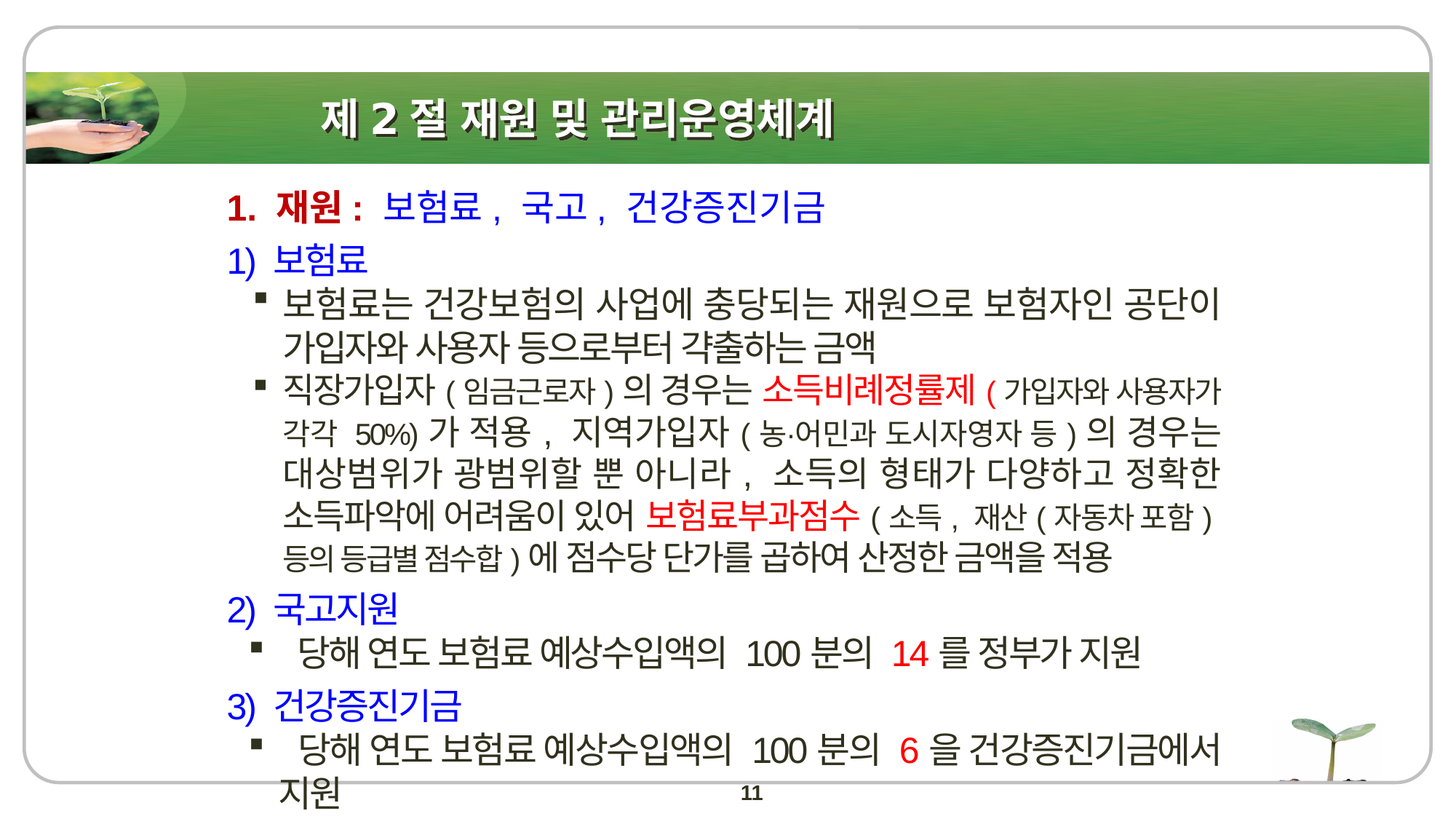

# 제2절 재원 및 관리운영체계
1. 재원: 보험료, 국고, 건강증진기금
1) 보험료
보험료는 건강보험의 사업에 충당되는 재원으로 보험자인 공단이 가입자와 사용자 등으로부터 갹출하는 금액
직장가입자(임금근로자)의 경우는 소득비례정률제(가입자와 사용자가 각각 50%)가 적용, 지역가입자(농∙어민과 도시자영자 등)의 경우는 대상범위가 광범위할 뿐 아니라, 소득의 형태가 다양하고 정확한 소득파악에 어려움이 있어 보험료부과점수(소득, 재산(자동차 포함)등의 등급별 점수합)에 점수당 단가를 곱하여 산정한 금액을 적용
2) 국고지원
 당해 연도 보험료 예상수입액의 100분의 14를 정부가 지원
3) 건강증진기금
 당해 연도 보험료 예상수입액의 100분의 6을 건강증진기금에서 지원
11